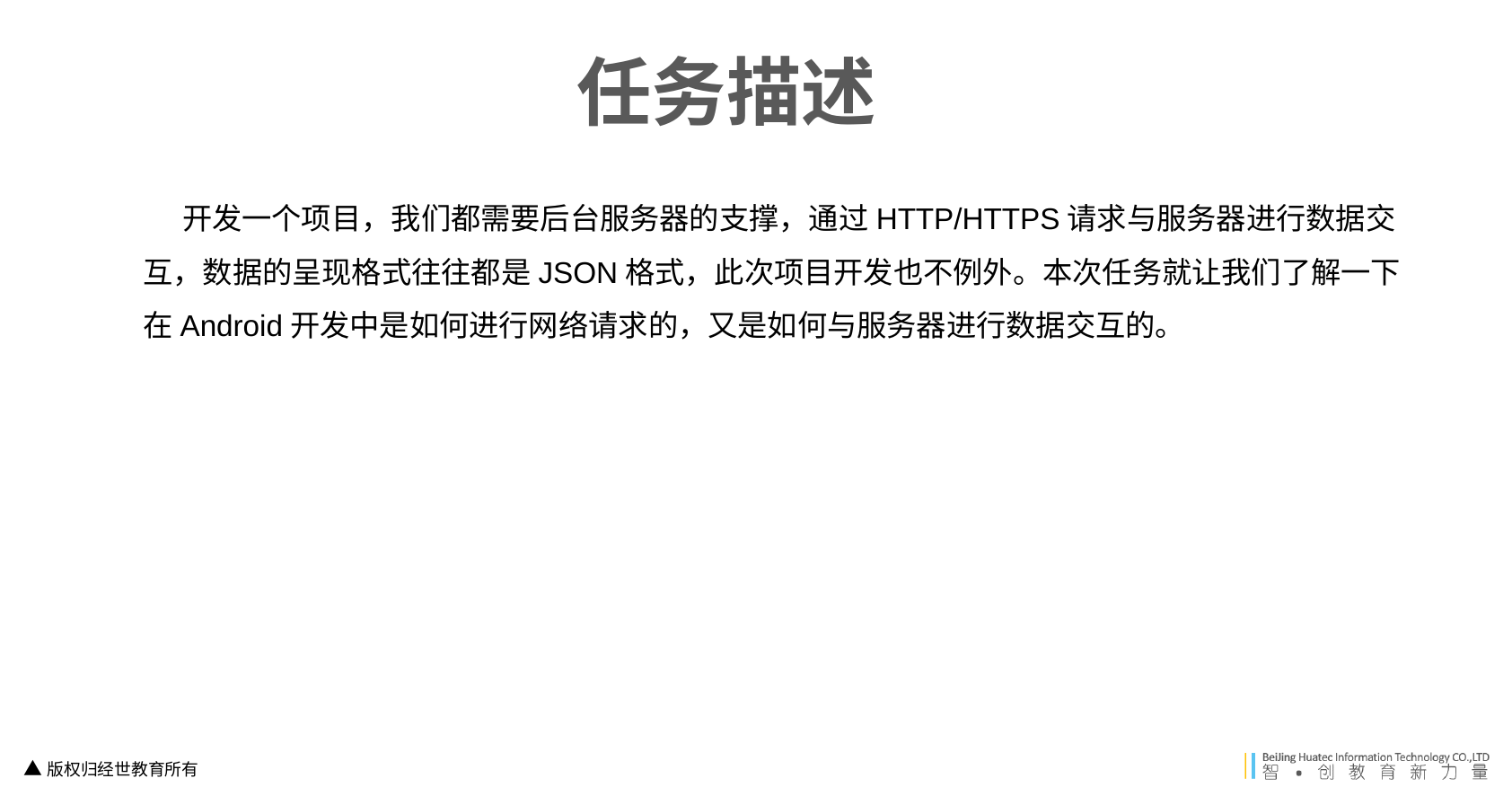

任务描述
开发一个项目，我们都需要后台服务器的支撑，通过HTTP/HTTPS请求与服务器进行数据交互，数据的呈现格式往往都是JSON格式，此次项目开发也不例外。本次任务就让我们了解一下在Android开发中是如何进行网络请求的，又是如何与服务器进行数据交互的。